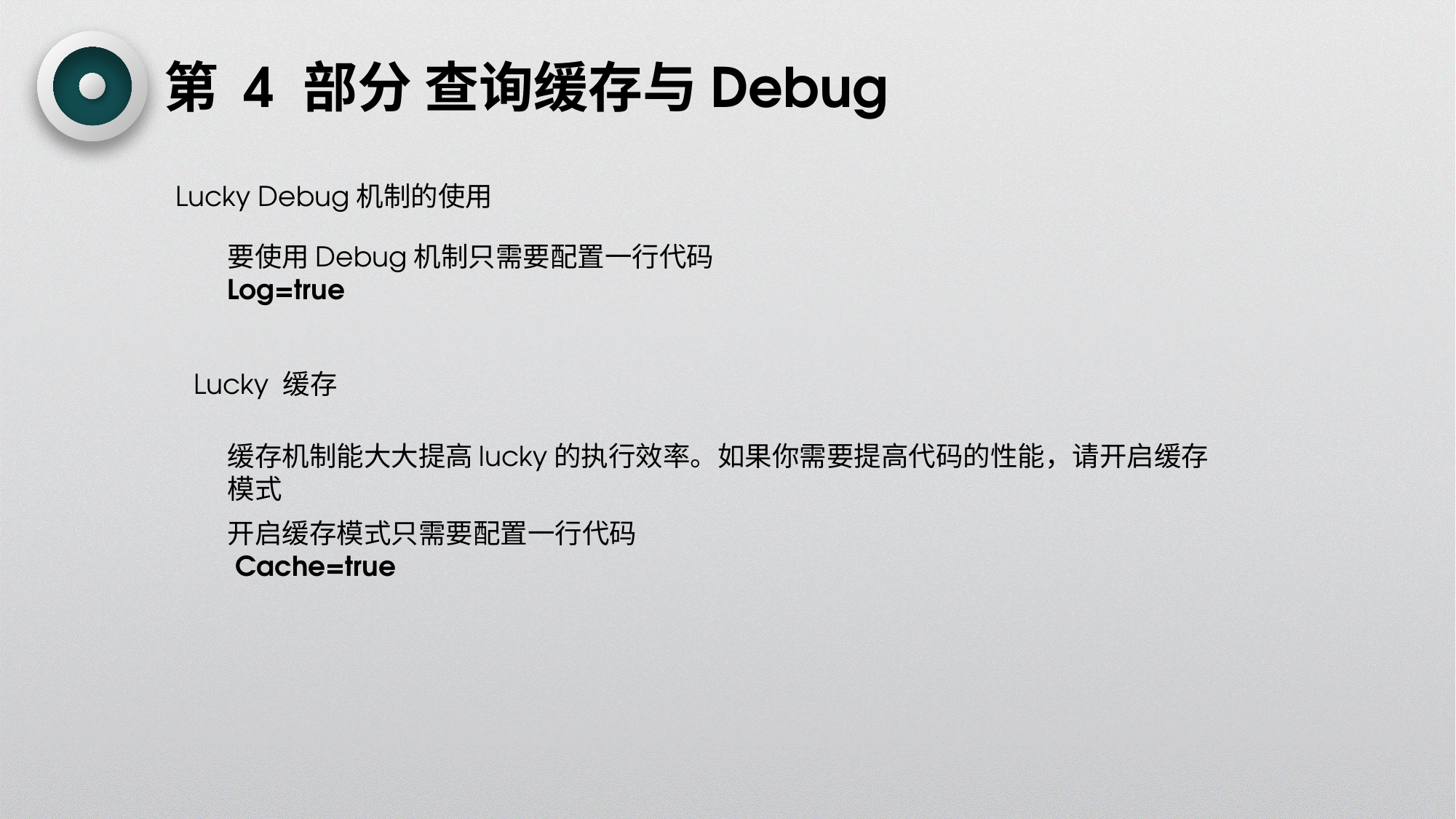

第 4 部分 查询缓存与Debug
Lucky Debug机制的使用
要使用Debug机制只需要配置一行代码  Log=true
Lucky 缓存
缓存机制能大大提高lucky的执行效率。如果你需要提高代码的性能，请开启缓存模式
开启缓存模式只需要配置一行代码
 Cache=true